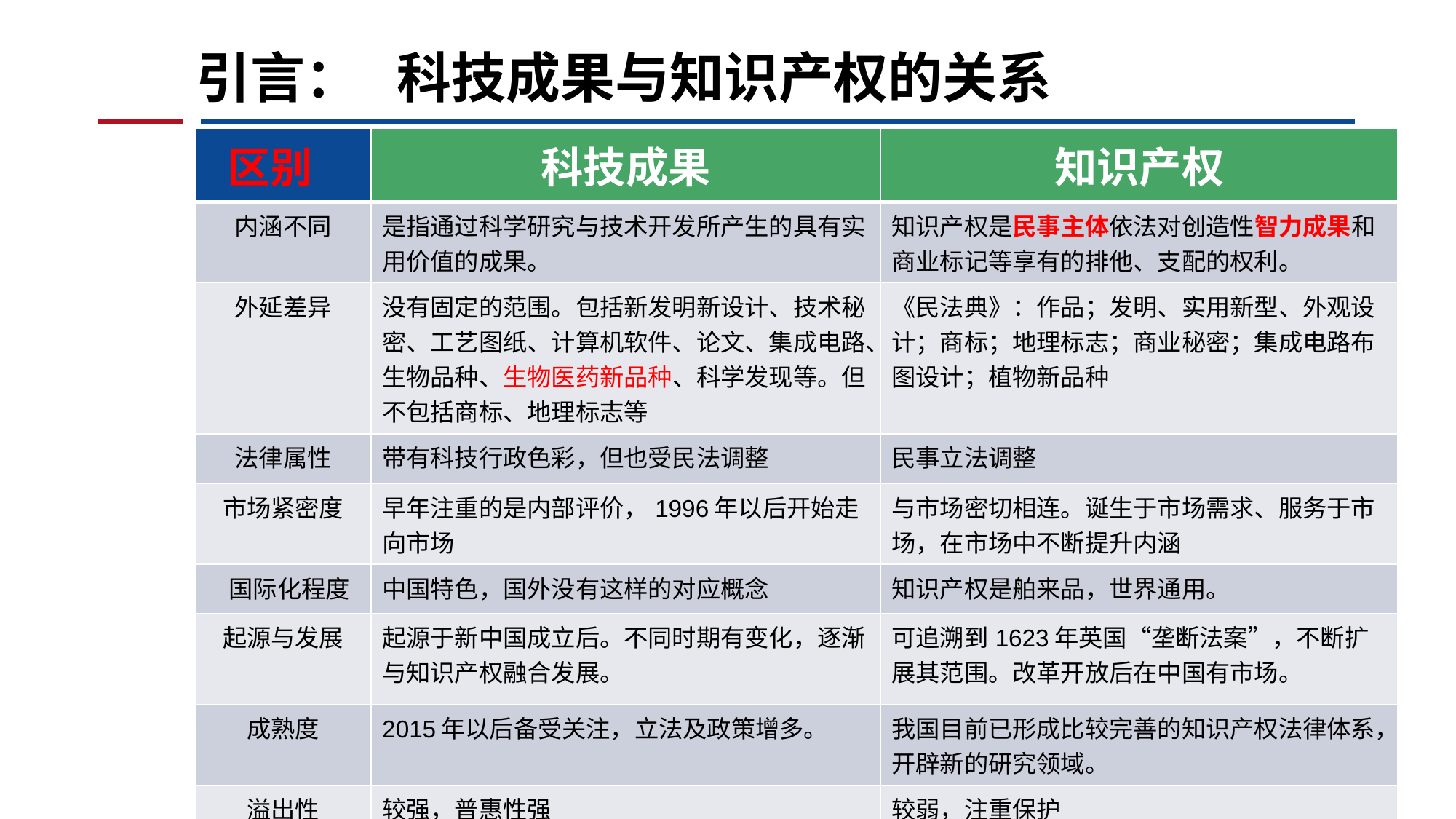

3
# 引言：   科技成果与知识产权的关系
| 区别 | 科技成果 | 知识产权 |
| --- | --- | --- |
| 内涵不同 | 是指通过科学研究与技术开发所产生的具有实用价值的成果。 | 知识产权是民事主体依法对创造性智力成果和商业标记等享有的排他、支配的权利。 |
| 外延差异 | 没有固定的范围。包括新发明新设计、技术秘密、工艺图纸、计算机软件、论文、集成电路、生物品种、生物医药新品种、科学发现等。但不包括商标、地理标志等 | 《民法典》：作品；发明、实用新型、外观设计；商标；地理标志；商业秘密；集成电路布图设计；植物新品种 |
| 法律属性 | 带有科技行政色彩，但也受民法调整 | 民事立法调整 |
| 市场紧密度 | 早年注重的是内部评价，1996年以后开始走向市场 | 与市场密切相连。诞生于市场需求、服务于市场，在市场中不断提升内涵 |
| 国际化程度 | 中国特色，国外没有这样的对应概念 | 知识产权是舶来品，世界通用。 |
| 起源与发展 | 起源于新中国成立后。不同时期有变化，逐渐与知识产权融合发展。 | 可追溯到1623年英国“垄断法案”，不断扩展其范围。改革开放后在中国有市场。 |
| 成熟度 | 2015年以后备受关注，立法及政策增多。 | 我国目前已形成比较完善的知识产权法律体系，开辟新的研究领域。 |
| 溢出性 | 较强，普惠性强 | 较弱，注重保护 |